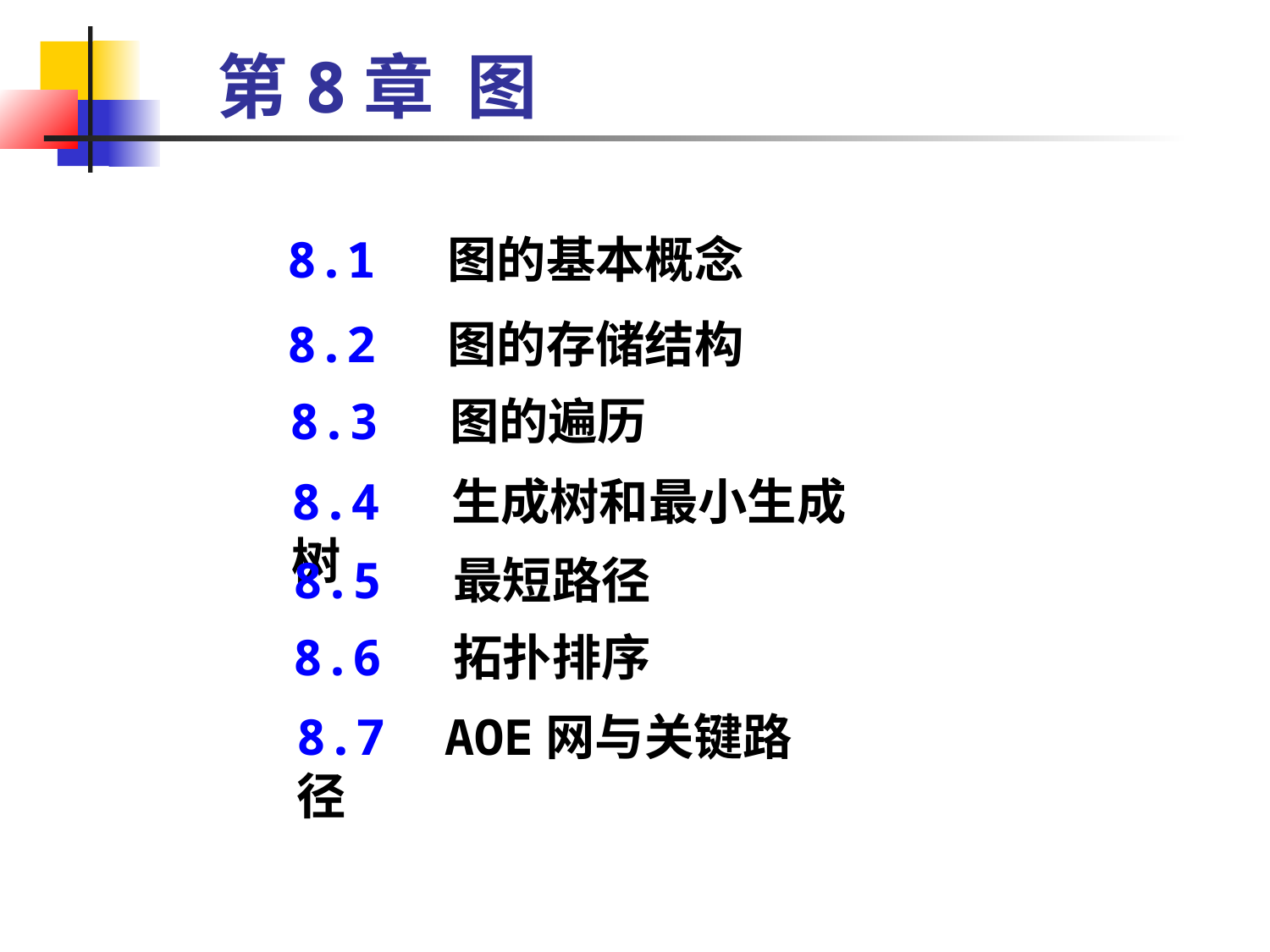

第8章  图
8.1  图的基本概念
8.2  图的存储结构
8.3  图的遍历
8.4  生成树和最小生成树
8.5  最短路径
8.6  拓扑排序
8.7  AOE网与关键路径